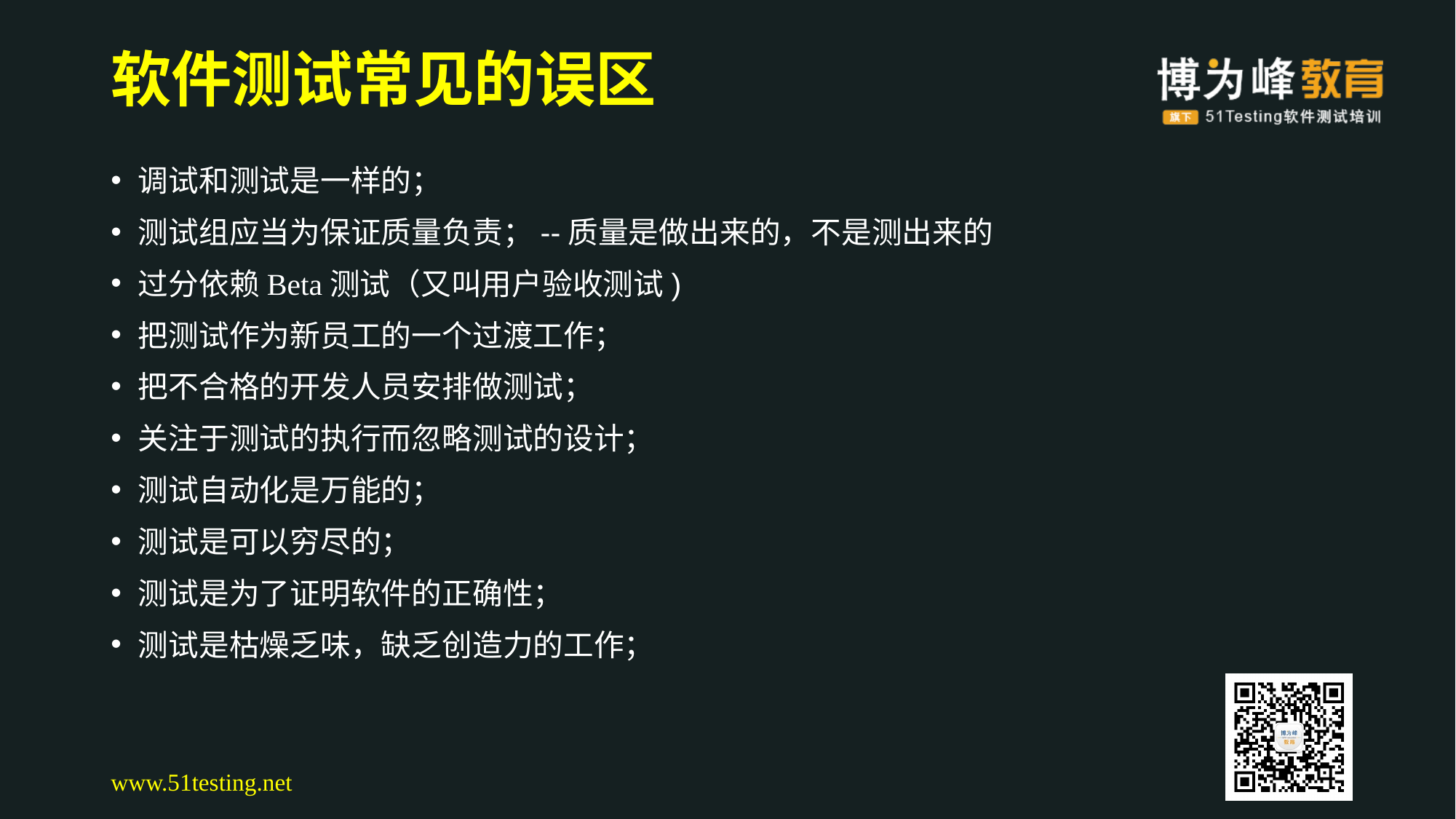

# 软件测试常见的误区
调试和测试是一样的；
测试组应当为保证质量负责；--质量是做出来的，不是测出来的
过分依赖Beta测试（又叫用户验收测试)
把测试作为新员工的一个过渡工作；
把不合格的开发人员安排做测试；
关注于测试的执行而忽略测试的设计；
测试自动化是万能的；
测试是可以穷尽的；
测试是为了证明软件的正确性；
测试是枯燥乏味，缺乏创造力的工作；
www.51testing.net